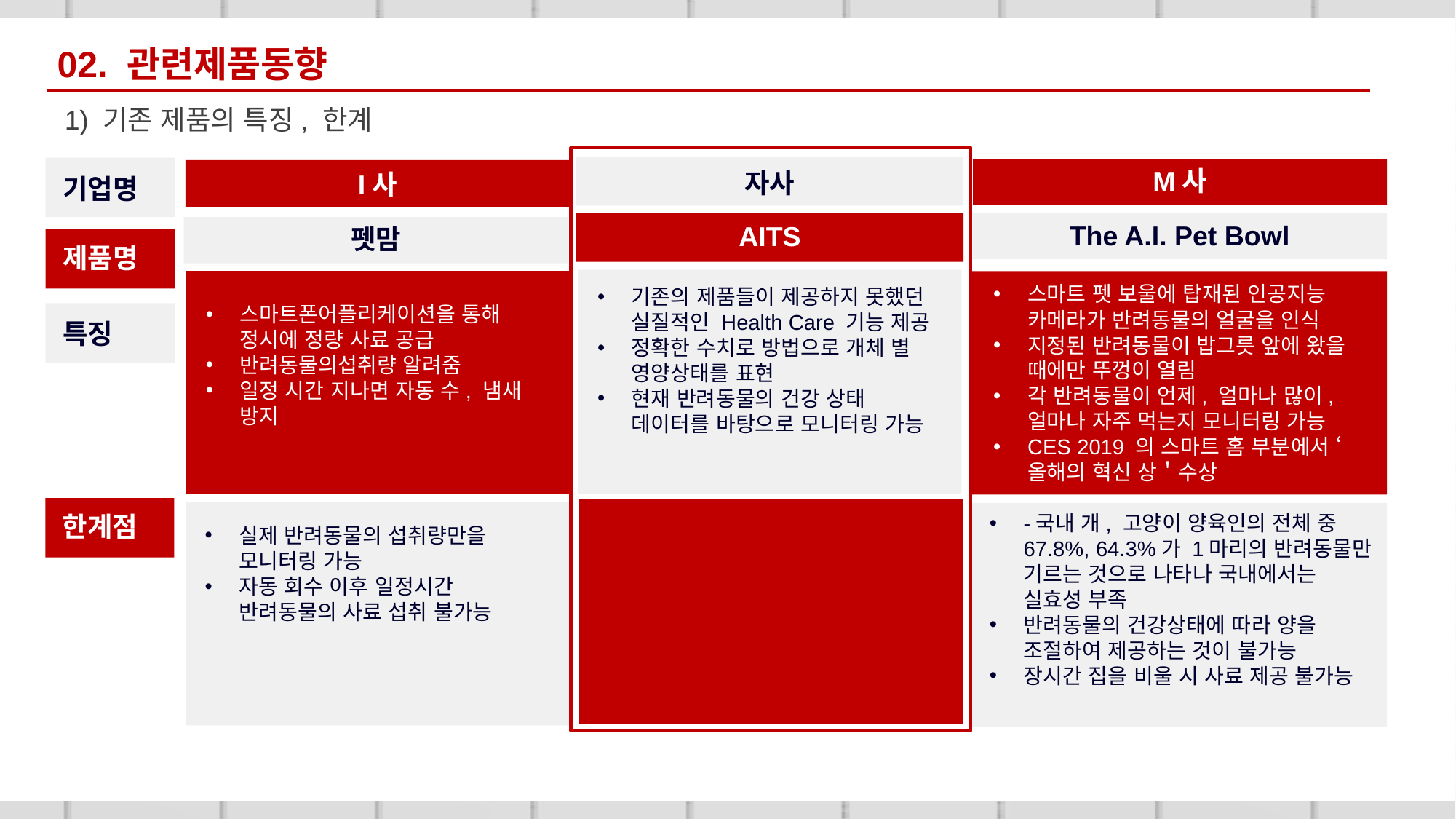

02. 관련제품동향
1) 기존 제품의 특징, 한계

자사

AITS

기업명

M사
The A.I. Pet Bowl

I사
펫맘

제품명

기존의 제품들이 제공하지 못했던 실질적인 Health Care 기능 제공
정확한 수치로 방법으로 개체 별 영양상태를 표현
현재 반려동물의 건강 상태 데이터를 바탕으로 모니터링 가능

스마트폰어플리케이션을 통해 정시에 정량 사료 공급
반려동물의섭취량 알려줌
일정 시간 지나면 자동 수, 냄새 방지

스마트 펫 보울에 탑재된 인공지능 카메라가 반려동물의 얼굴을 인식
지정된 반려동물이 밥그릇 앞에 왔을 때에만 뚜껑이 열림
각 반려동물이 언제, 얼마나 많이, 얼마나 자주 먹는지 모니터링 가능
CES 2019 의 스마트 홈 부분에서 ‘올해의 혁신 상＇수상

특징

한계점

실제 반려동물의 섭취량만을 모니터링 가능
자동 회수 이후 일정시간 반려동물의 사료 섭취 불가능

-국내 개, 고양이 양육인의 전체 중 67.8%, 64.3%가 1마리의 반려동물만 기르는 것으로 나타나 국내에서는 실효성 부족
반려동물의 건강상태에 따라 양을 조절하여 제공하는 것이 불가능
장시간 집을 비울 시 사료 제공 불가능